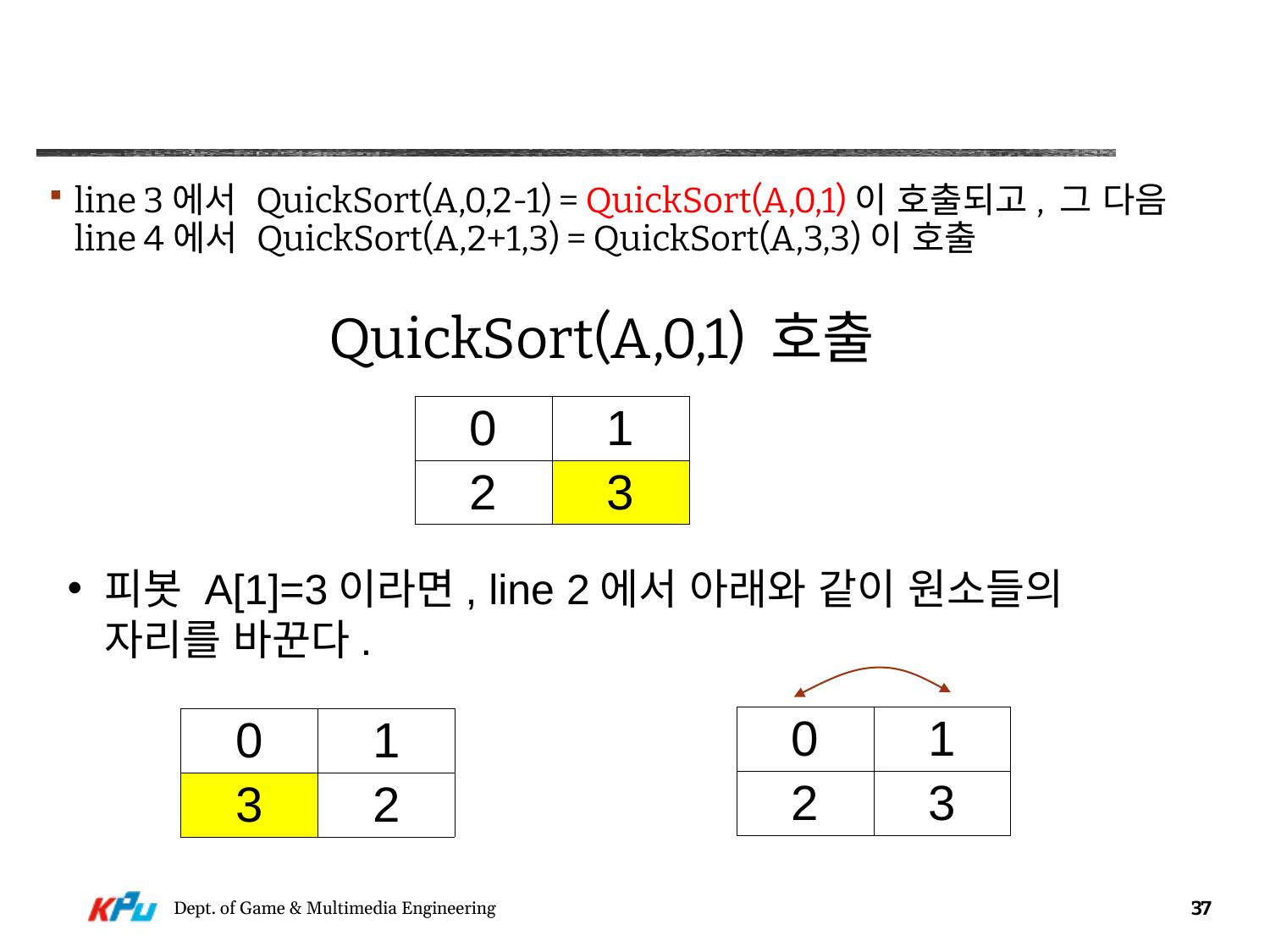

#
line 3에서 QuickSort(A,0,2-1) = QuickSort(A,0,1)이 호출되고, 그 다음 line 4에서 QuickSort(A,2+1,3) = QuickSort(A,3,3)이 호출

QuickSort(A,0,1) 호출
| 0 | 1 |
| --- | --- |
| 2 | 3 |
피봇 A[1]=3이라면, line 2에서 아래와 같이 원소들의 자리를 바꾼다.

| 0 | 1 |
| --- | --- |
| 2 | 3 |
| 0 | 1 |
| --- | --- |
| 3 | 2 |
Dept. of Game & Multimedia Engineering
37